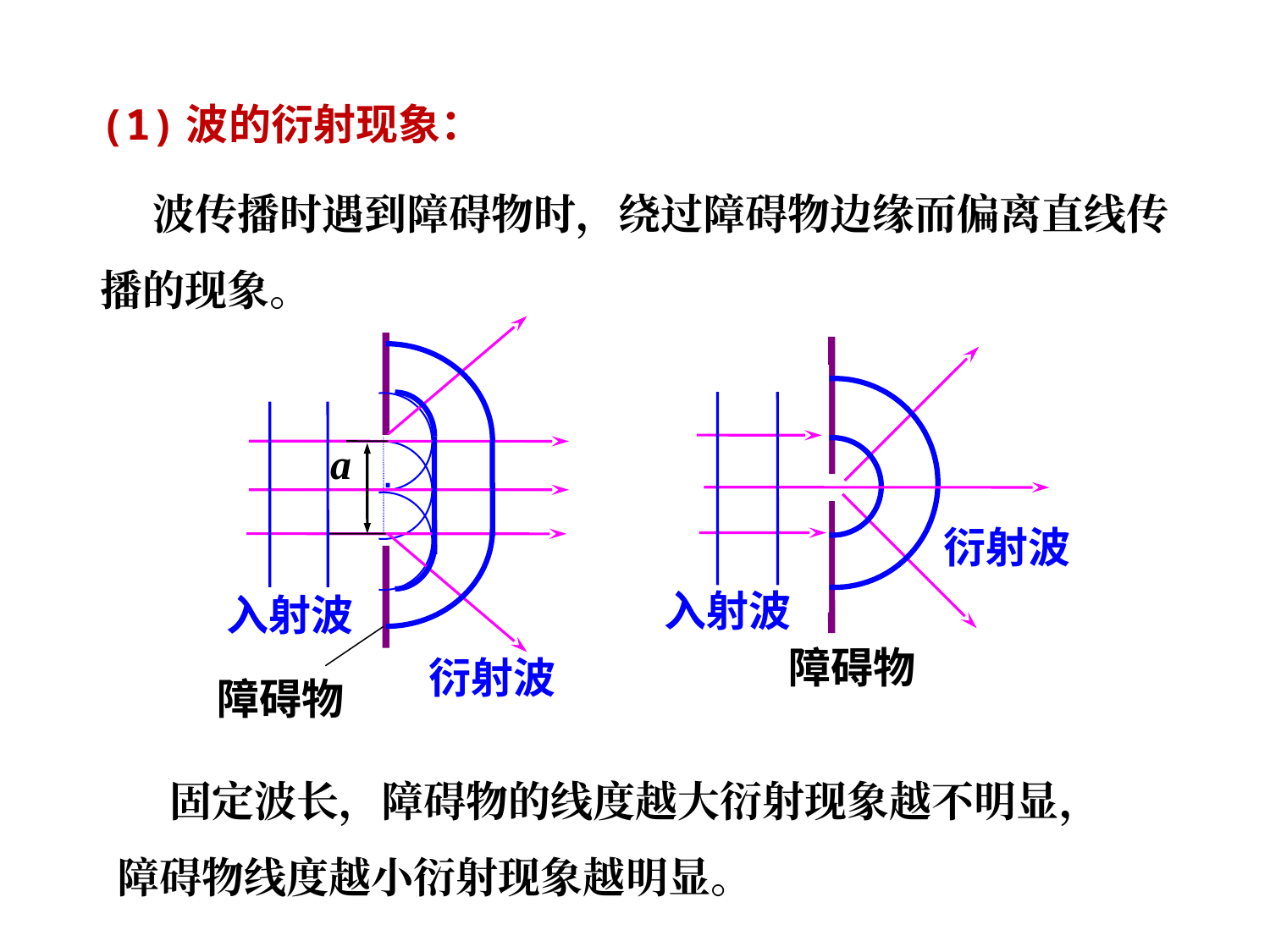

(1)波的衍射现象：
    波传播时遇到障碍物时，绕过障碍物边缘而偏离直线传播的现象。

·
a

·

·

入射波

衍射波
障碍物

·

衍射波

入射波
障碍物
    固定波长，障碍物的线度越大衍射现象越不明显，
障碍物线度越小衍射现象越明显。
8